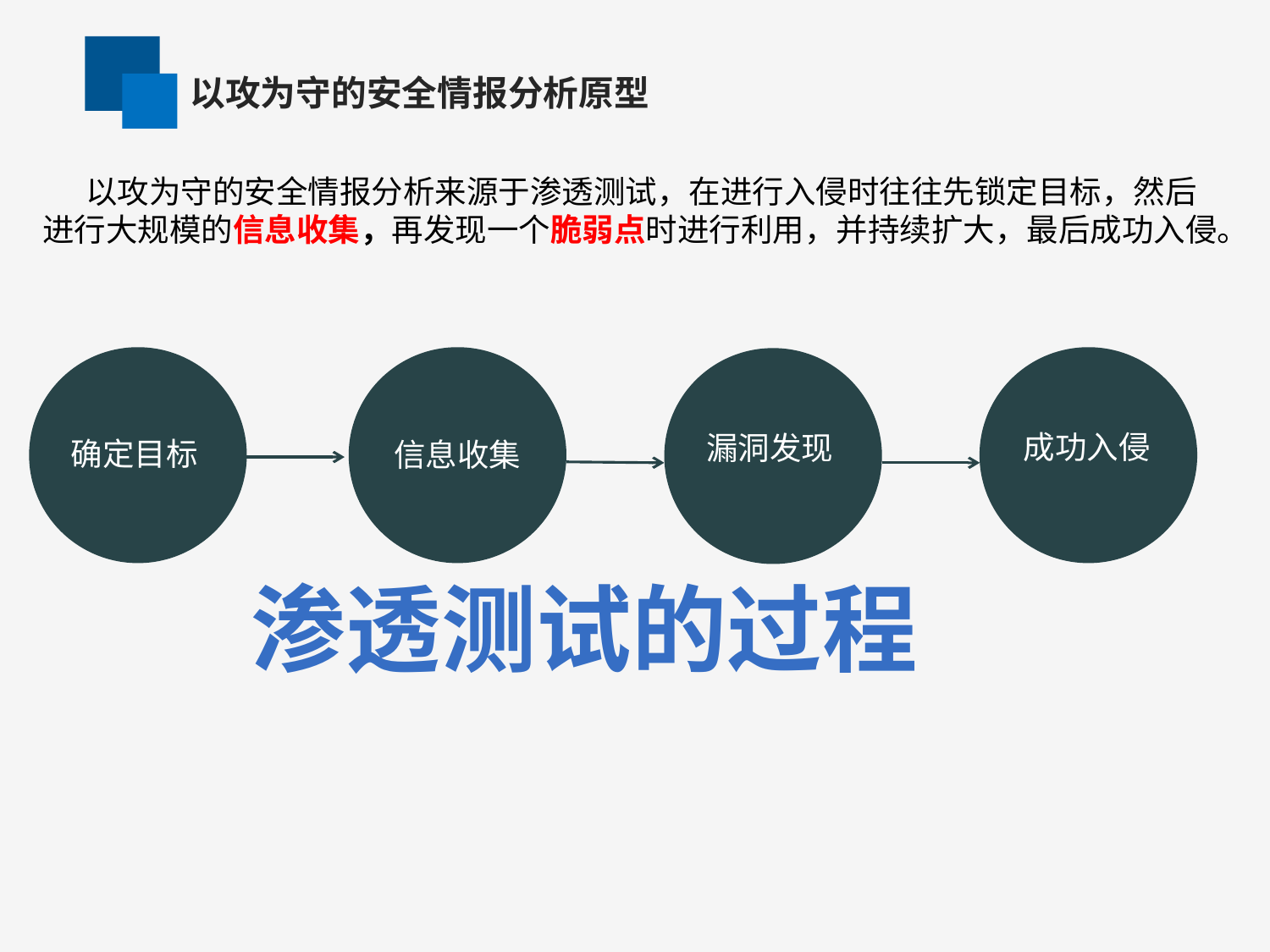

以攻为守的安全情报分析原型
     以攻为守的安全情报分析来源于渗透测试，在进行入侵时往往先锁定目标，然后进行大规模的信息收集，再发现一个脆弱点时进行利用，并持续扩大，最后成功入侵。

成功入侵
漏洞发现
确定目标
信息收集
渗透测试的过程